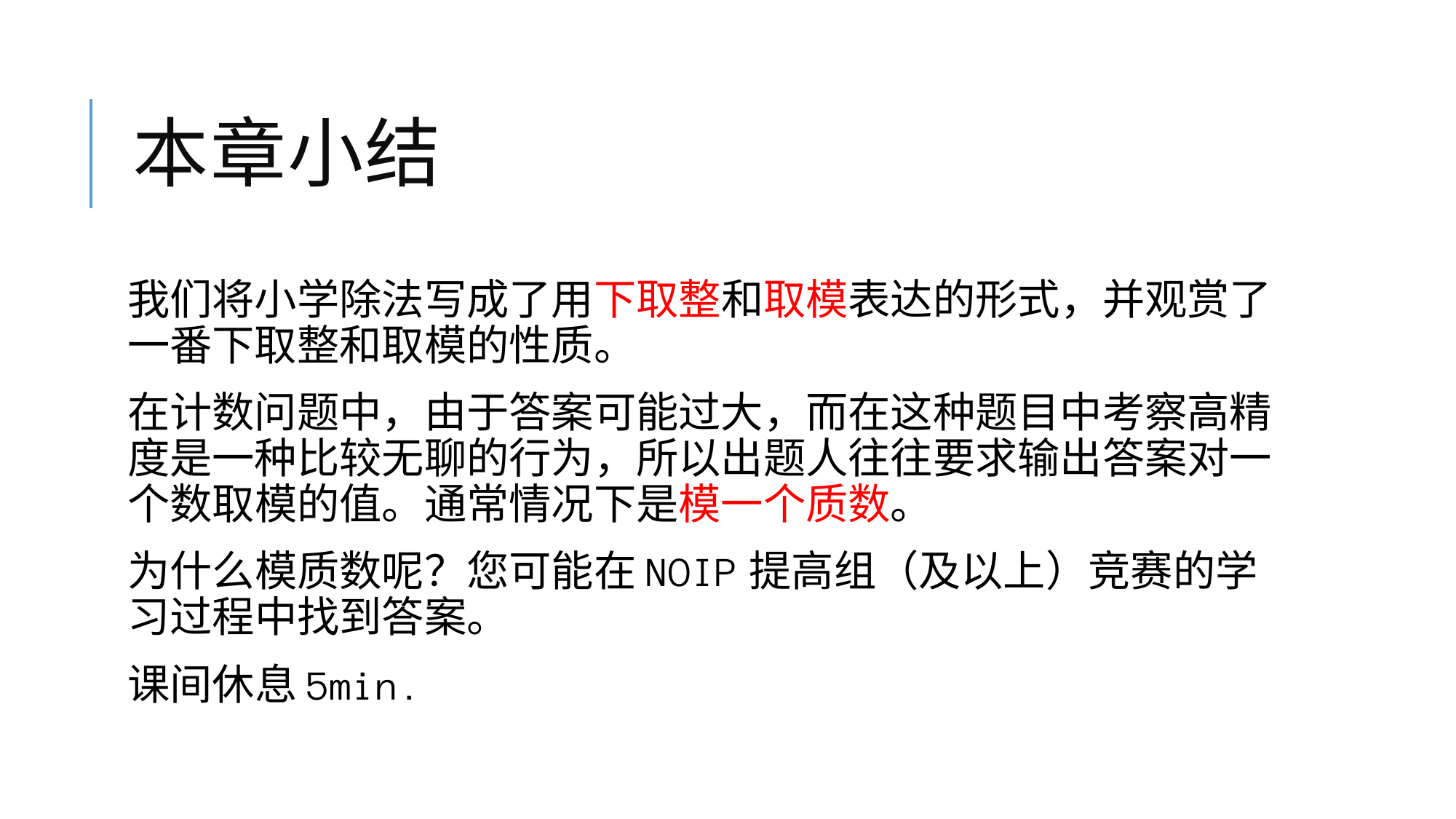

# 本章小结
我们将小学除法写成了用下取整和取模表达的形式，并观赏了一番下取整和取模的性质。
在计数问题中，由于答案可能过大，而在这种题目中考察高精度是一种比较无聊的行为，所以出题人往往要求输出答案对一个数取模的值。通常情况下是模一个质数。
为什么模质数呢？您可能在NOIP提高组（及以上）竞赛的学习过程中找到答案。
课间休息5min.